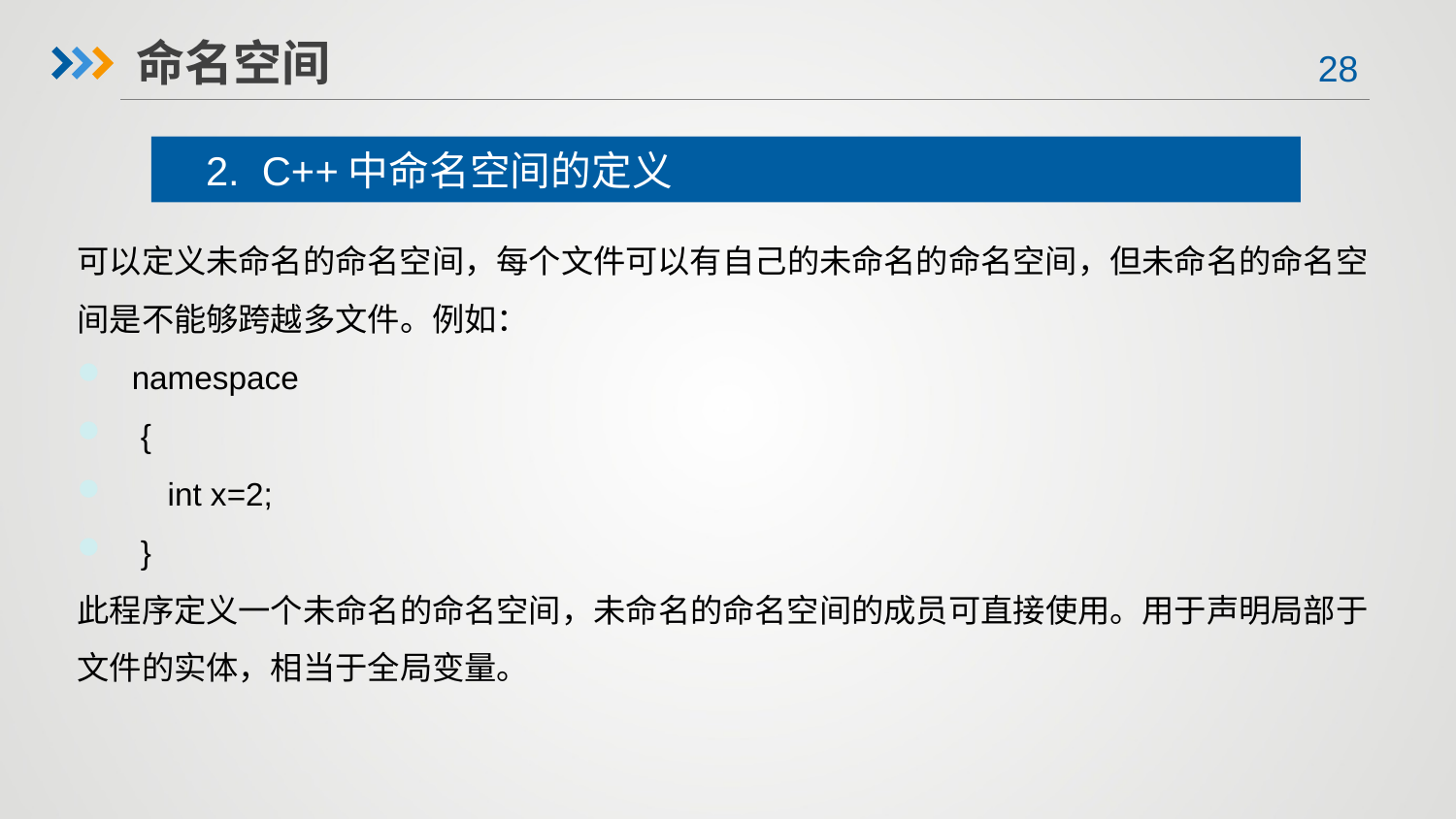

命名空间

2.  C++中命名空间的定义
可以定义未命名的命名空间，每个文件可以有自己的未命名的命名空间，但未命名的命名空间是不能够跨越多文件。例如：
 namespace
  {
     int x=2;
  }
此程序定义一个未命名的命名空间，未命名的命名空间的成员可直接使用。用于声明局部于文件的实体，相当于全局变量。